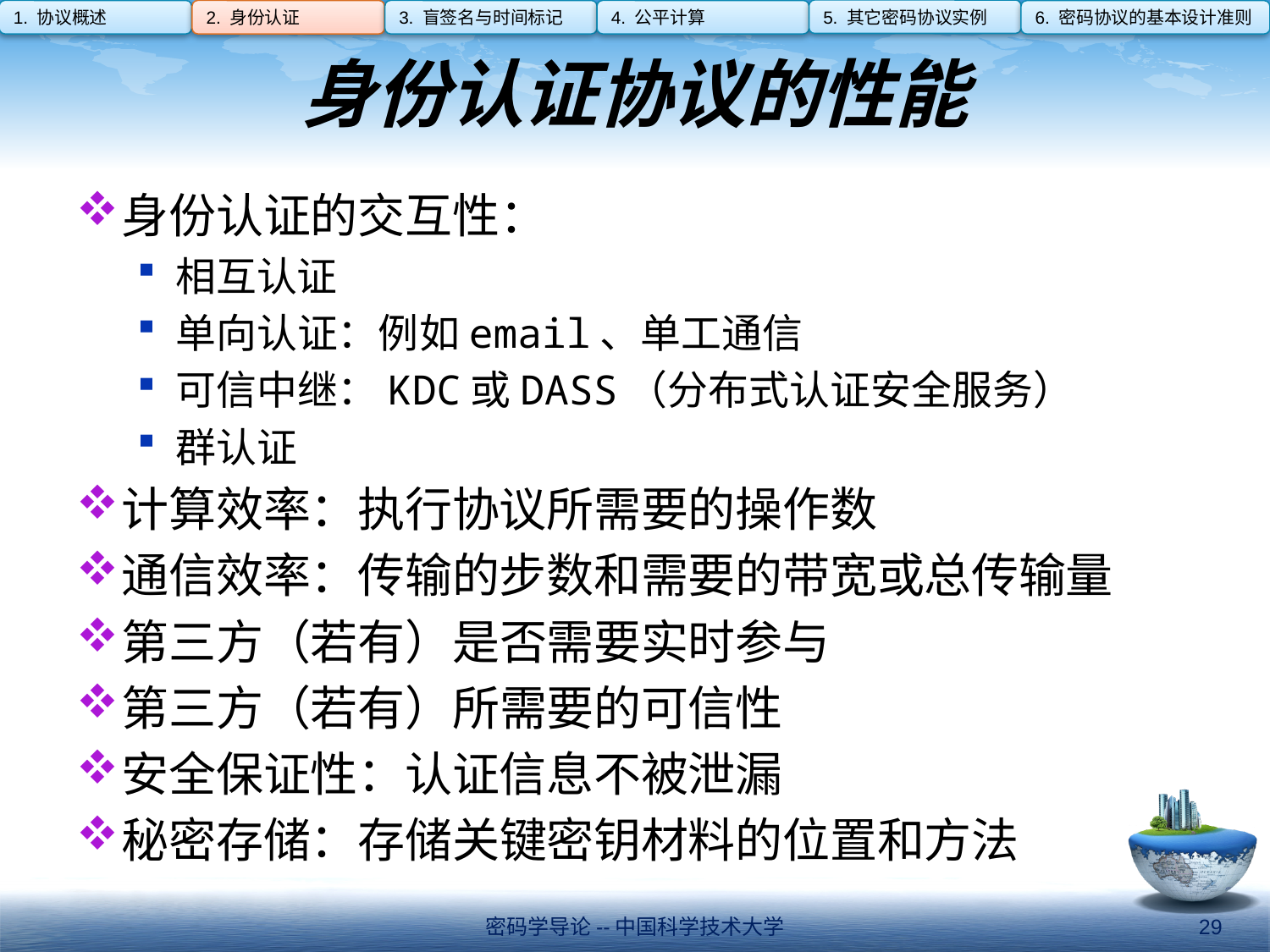

5. 其它密码协议实例
1. 协议概述
2. 身份认证
3. 盲签名与时间标记
4. 公平计算
6. 密码协议的基本设计准则
# 身份认证协议的性能
身份认证的交互性：
相互认证
单向认证：例如email、单工通信
可信中继：KDC或DASS（分布式认证安全服务）
群认证
计算效率：执行协议所需要的操作数
通信效率：传输的步数和需要的带宽或总传输量
第三方（若有）是否需要实时参与
第三方（若有）所需要的可信性
安全保证性：认证信息不被泄漏
秘密存储：存储关键密钥材料的位置和方法
密码学导论--中国科学技术大学
29